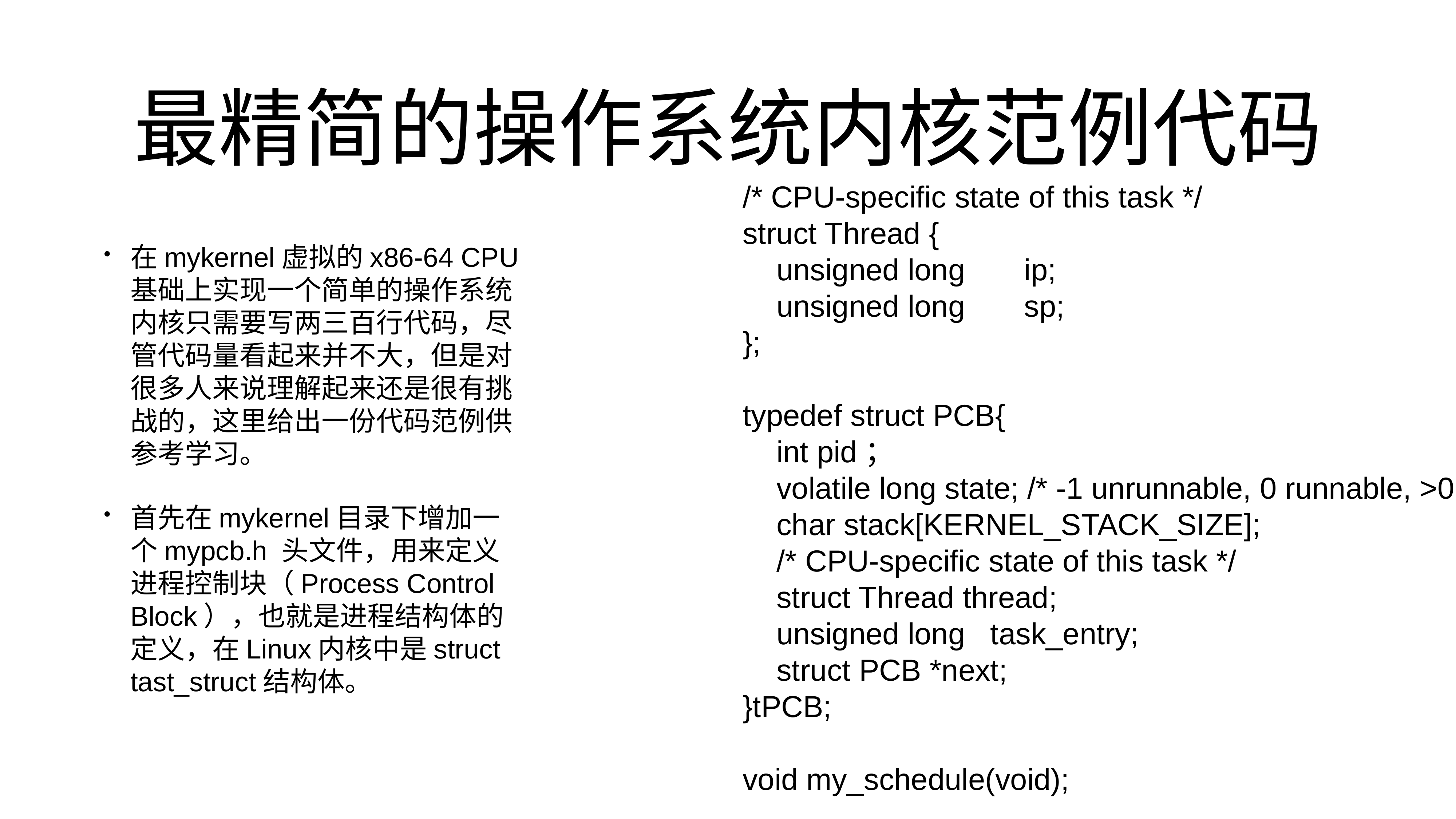

# 最精简的操作系统内核范例代码
/* CPU-specific state of this task */
struct Thread {
    unsigned long       ip;
    unsigned long       sp;
};

typedef struct PCB{
    int pid；
    volatile long state; /* -1 unrunnable, 0 runnable, >0 stopped */
    char stack[KERNEL_STACK_SIZE];
    /* CPU-specific state of this task */
    struct Thread thread;
    unsigned long   task_entry;
    struct PCB *next;
}tPCB;

void my_schedule(void);
在mykernel虚拟的x86-64 CPU基础上实现一个简单的操作系统内核只需要写两三百行代码，尽管代码量看起来并不大，但是对很多人来说理解起来还是很有挑战的，这里给出一份代码范例供参考学习。
首先在mykernel目录下增加一个mypcb.h 头文件，用来定义进程控制块（Process Control Block），也就是进程结构体的定义，在Linux内核中是struct tast_struct结构体。